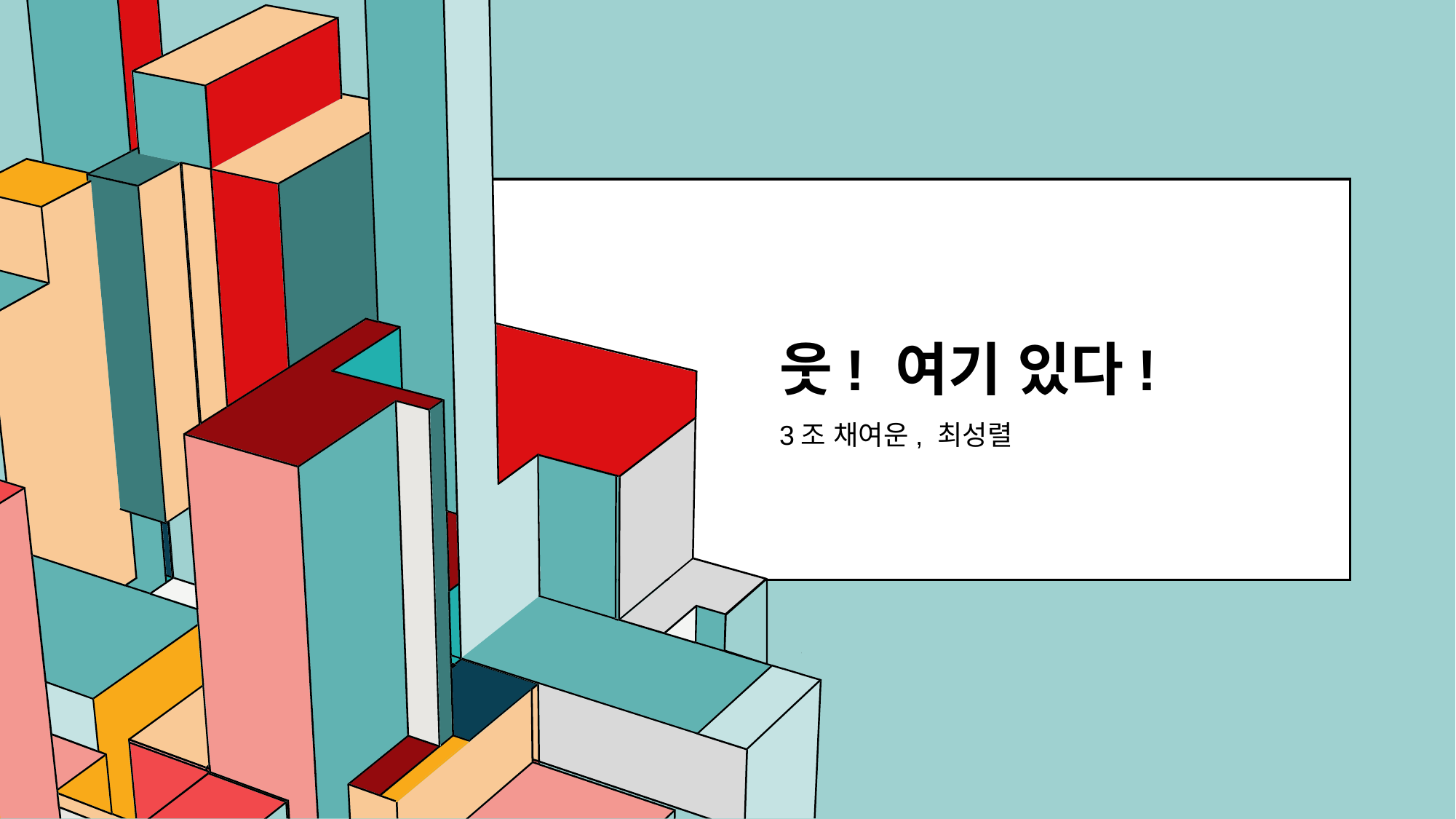

# 웃! 여기 있다!
3조 채여운, 최성렬